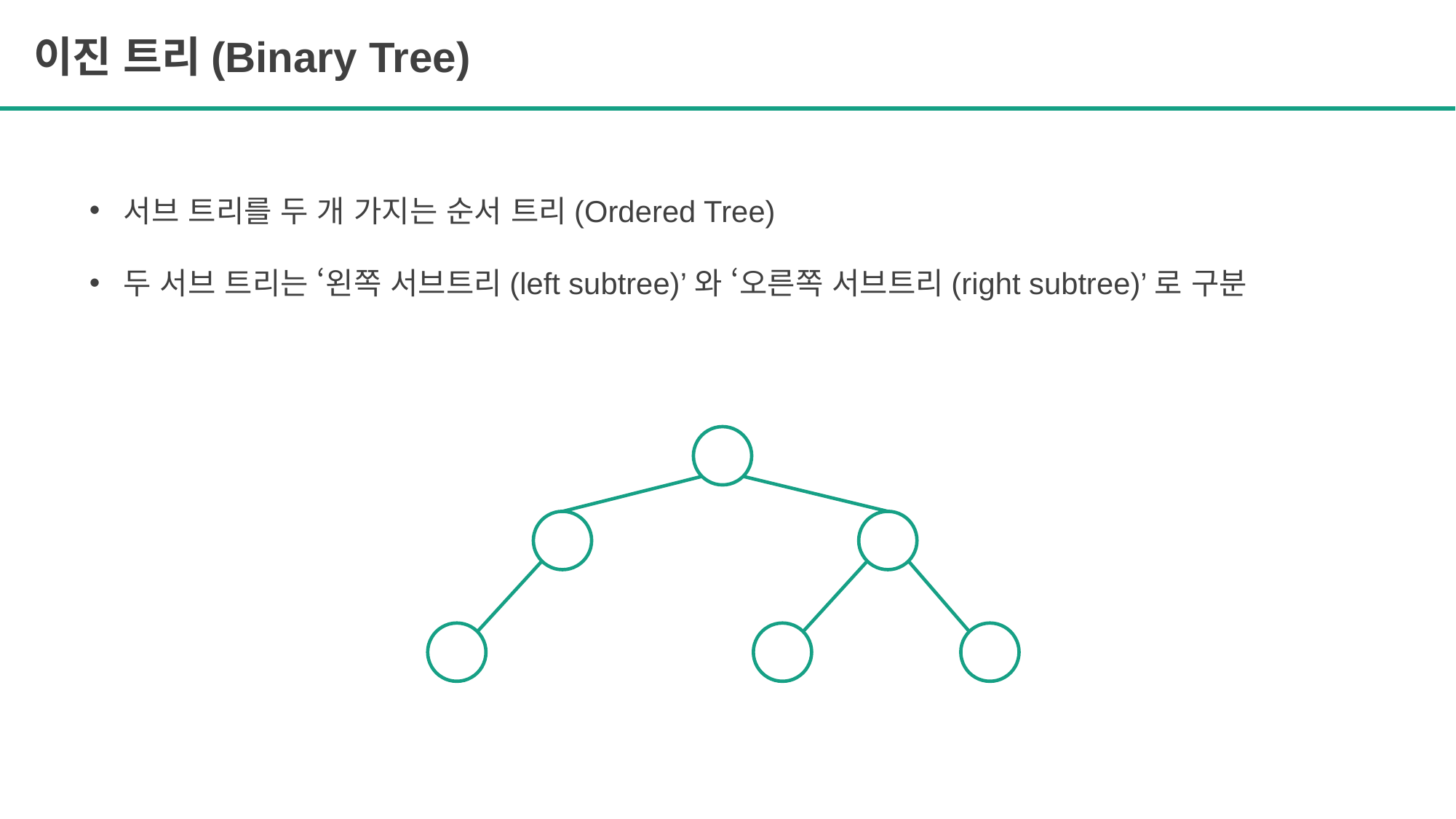

이진 트리(Binary Tree)
서브 트리를 두 개 가지는 순서 트리(Ordered Tree)

두 서브 트리는 ‘왼쪽 서브트리(left subtree)’와 ‘오른쪽 서브트리(right subtree)’로 구분